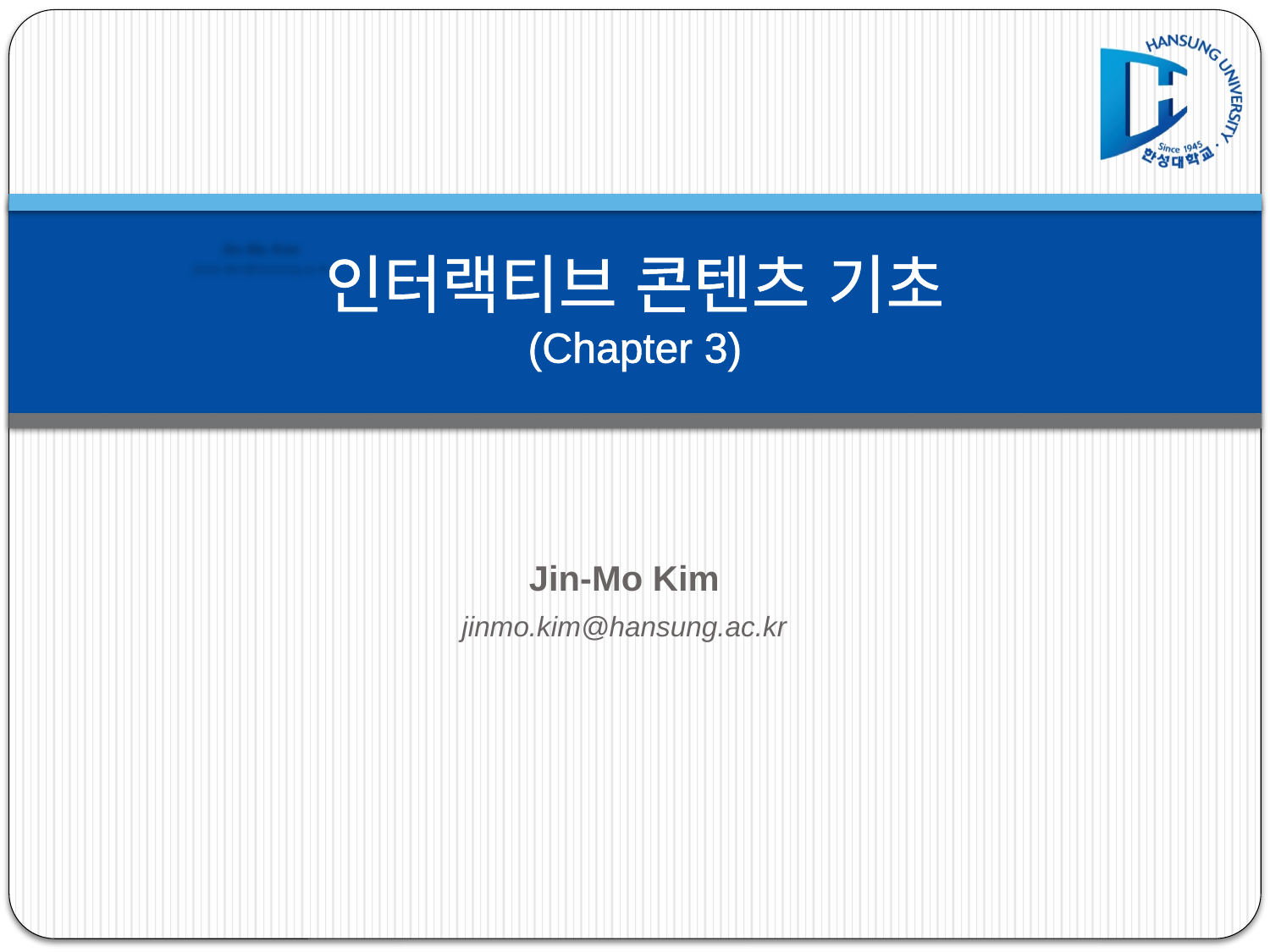

# 인터랙티브 콘텐츠 기초 (Chapter 3)

Jin-Mo Kim
jinmo.kim@hansung.ac.kr